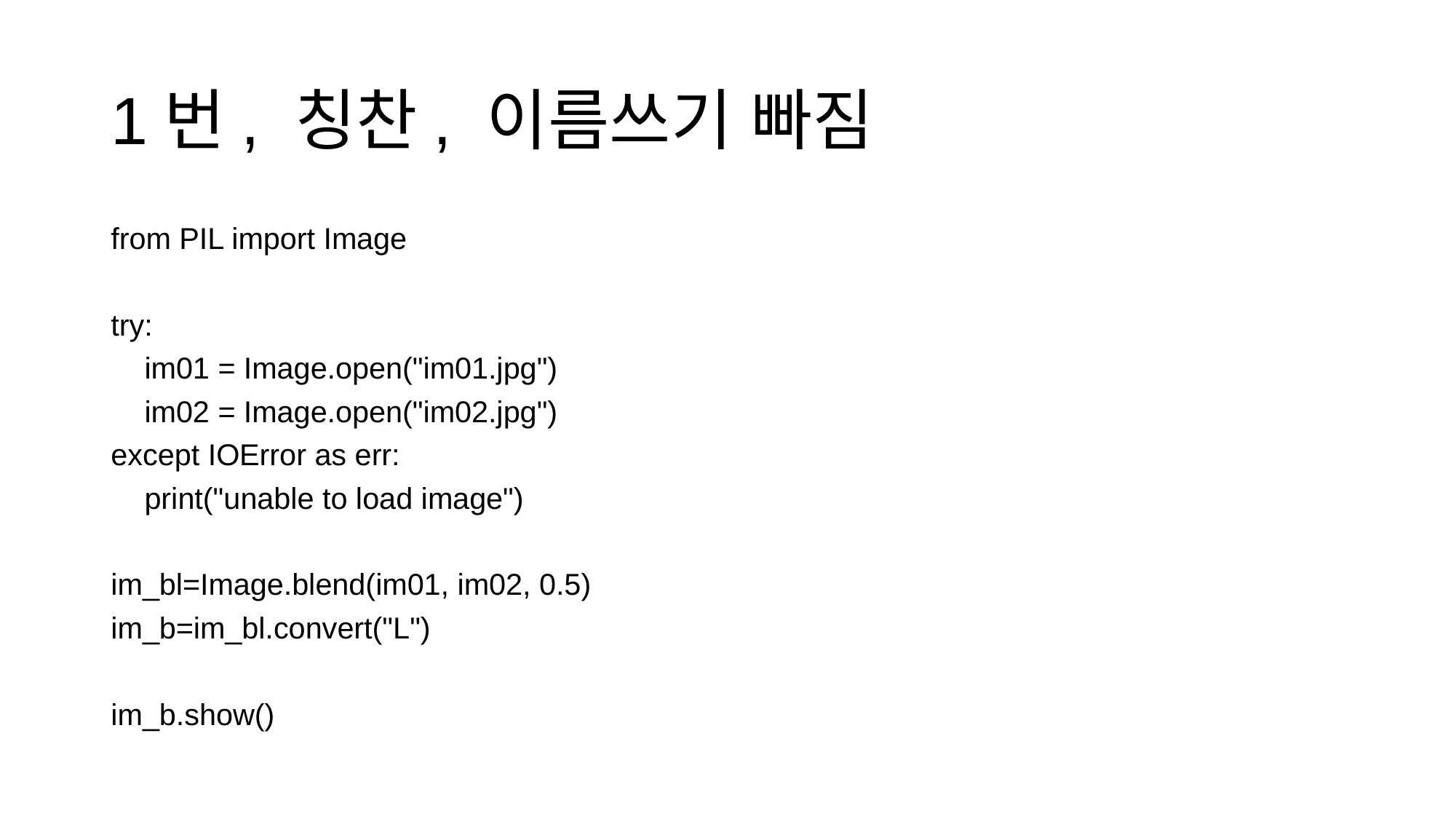

# 1번, 칭찬, 이름쓰기 빠짐
from PIL import Image

try:
    im01 = Image.open("im01.jpg")
    im02 = Image.open("im02.jpg")
except IOError as err:
    print("unable to load image")

im_bl=Image.blend(im01, im02, 0.5)
im_b=im_bl.convert("L")

im_b.show()